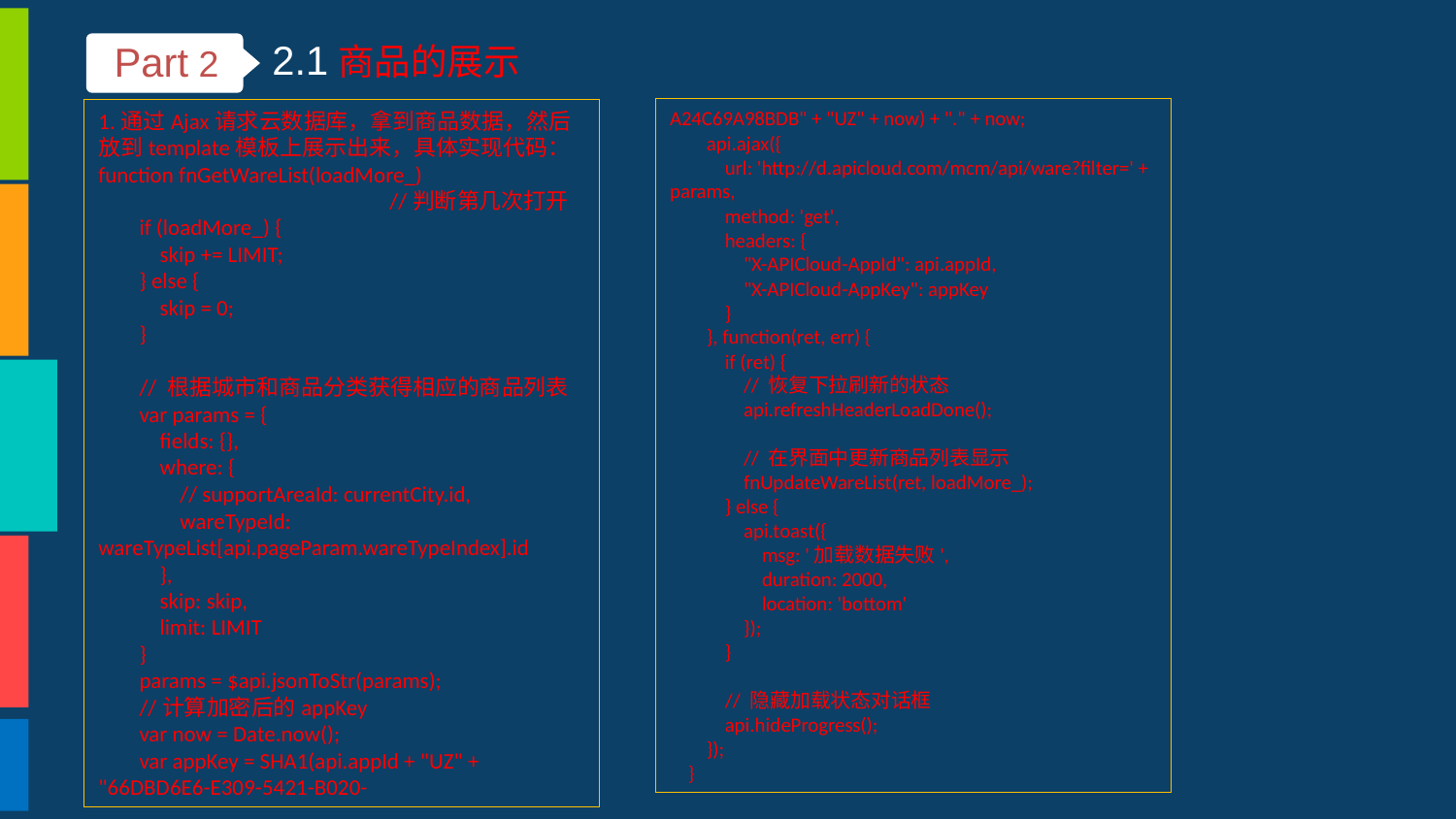

2.1商品的展示
Part 2

A24C69A98BDB" + "UZ" + now) + "." + now;
        api.ajax({
            url: 'http://d.apicloud.com/mcm/api/ware?filter=' + params,
            method: 'get',
            headers: {
                "X-APICloud-AppId": api.appId,
                "X-APICloud-AppKey": appKey
            }
        }, function(ret, err) {
            if (ret) {
                // 恢复下拉刷新的状态
                api.refreshHeaderLoadDone();

                // 在界面中更新商品列表显示
                fnUpdateWareList(ret, loadMore_);
            } else {
                api.toast({
                    msg: '加载数据失败',
                    duration: 2000,
                    location: 'bottom'
                });
            }

            // 隐藏加载状态对话框
            api.hideProgress();
        });
    }
1.通过Ajax请求云数据库，拿到商品数据，然后放到template模板上展示出来，具体实现代码：
function fnGetWareList(loadMore_)
		//判断第几次打开
        if (loadMore_) {
            skip += LIMIT;
        } else {
            skip = 0;
        }

        // 根据城市和商品分类获得相应的商品列表
        var params = {
            fields: {},
            where: {
                // supportAreaId: currentCity.id,
                wareTypeId: wareTypeList[api.pageParam.wareTypeIndex].id
            },
            skip: skip,
            limit: LIMIT
        }
        params = $api.jsonToStr(params);
        //计算加密后的appKey
        var now = Date.now();
        var appKey = SHA1(api.appId + "UZ" + "66DBD6E6-E309-5421-B020-